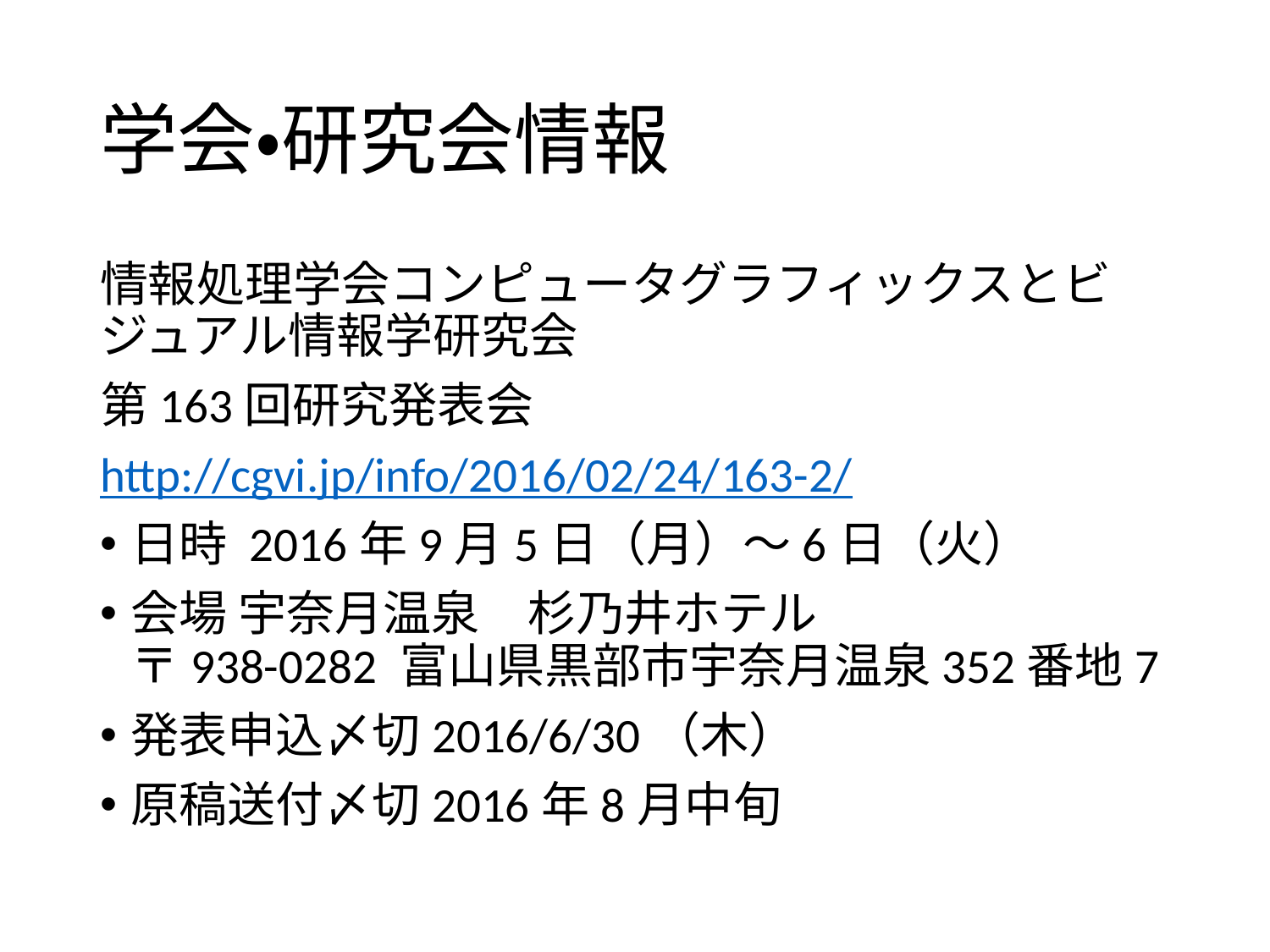

# 学会・研究会情報
情報処理学会コンピュータグラフィックスとビジュアル情報学研究会
第163回研究発表会
http://cgvi.jp/info/2016/02/24/163-2/
日時 2016年9月5日（月）～6日（火）
会場 宇奈月温泉　杉乃井ホテル
〒938-0282 富山県黒部市宇奈月温泉352番地7
発表申込〆切2016/6/30（木）
原稿送付〆切2016年8月中旬